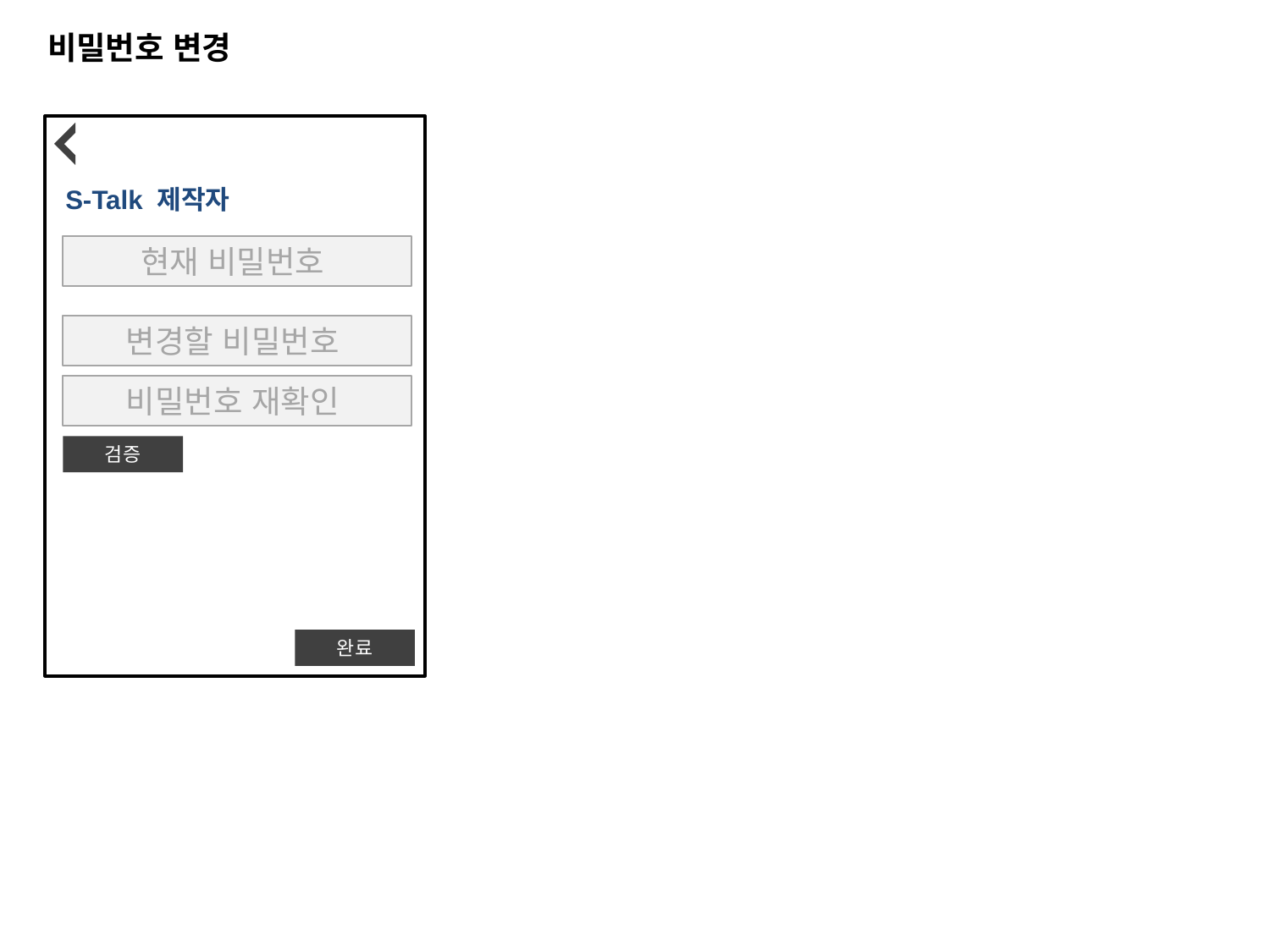

비밀번호 변경

S-Talk 제작자
현재 비밀번호
변경할 비밀번호
비밀번호 재확인
검증
완료